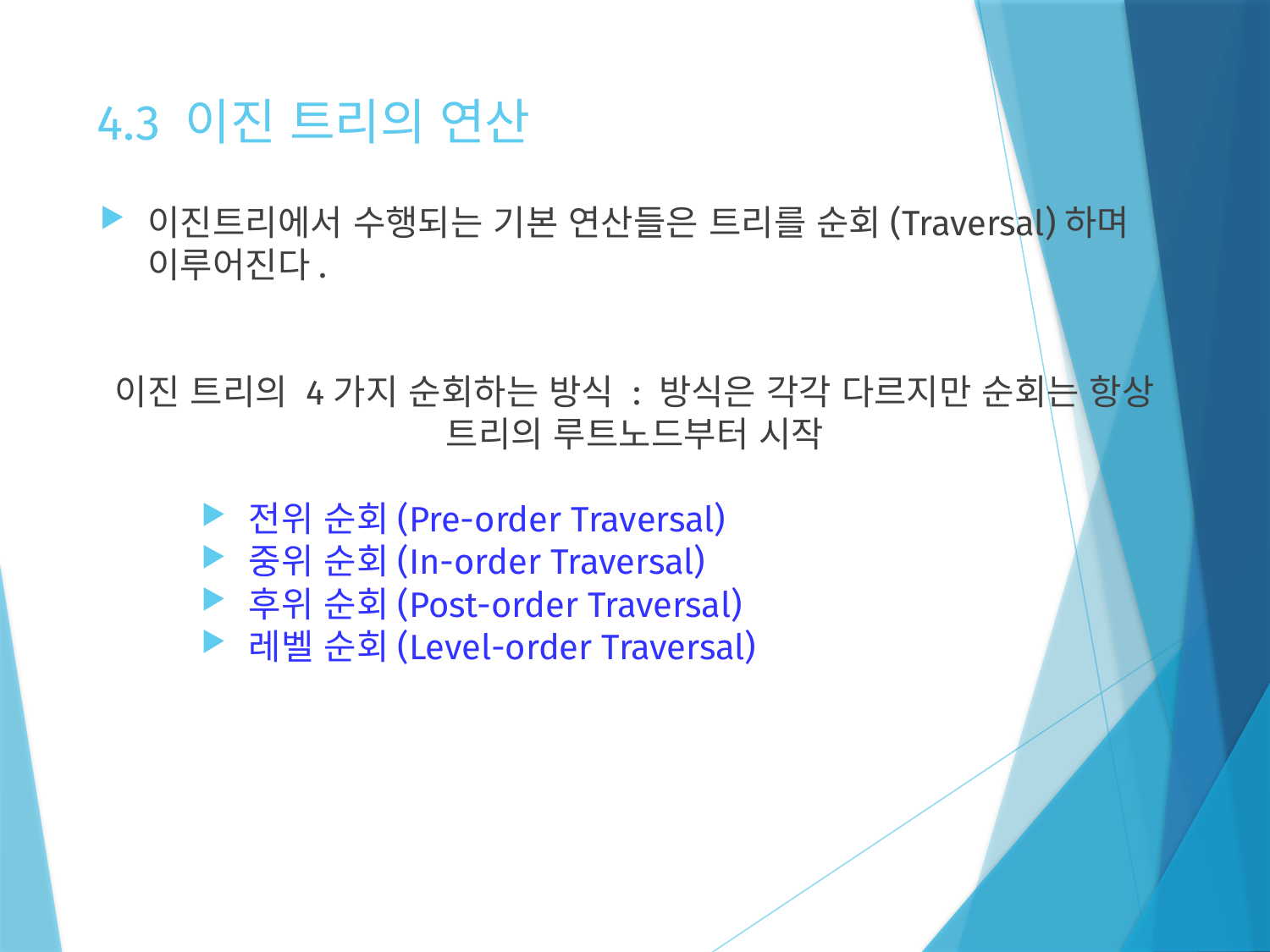

# 4.3 이진 트리의 연산
이진트리에서 수행되는 기본 연산들은 트리를 순회(Traversal)하며 이루어진다.

이진 트리의 4가지 순회하는 방식 : 방식은 각각 다르지만 순회는 항상 트리의 루트노드부터 시작

전위 순회(Pre-order Traversal)
중위 순회(In-order Traversal)
후위 순회(Post-order Traversal)
레벨 순회(Level-order Traversal)